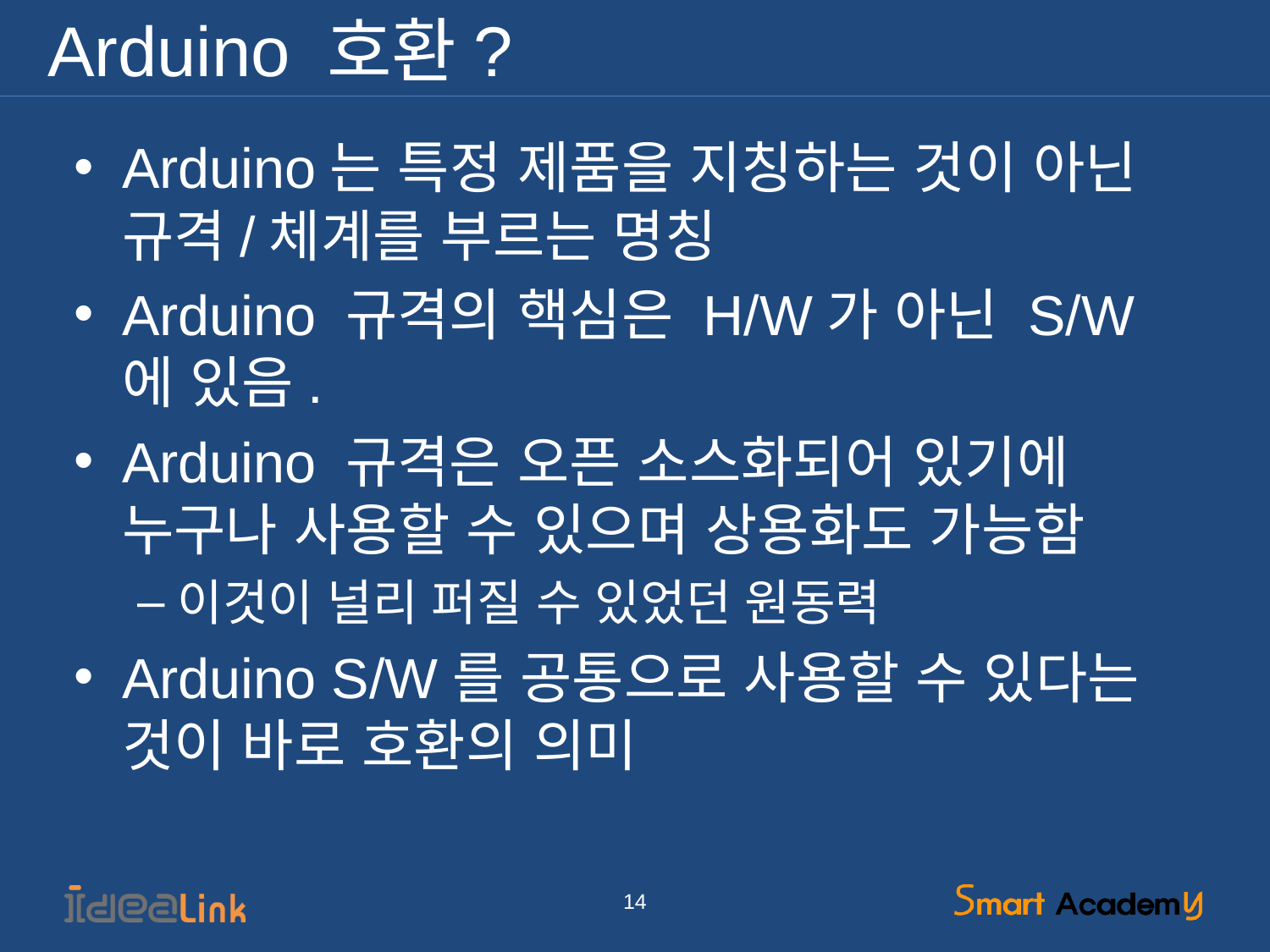

# Arduino 호환?
Arduino는 특정 제품을 지칭하는 것이 아닌 규격/체계를 부르는 명칭
Arduino 규격의 핵심은 H/W가 아닌 S/W에 있음.
Arduino 규격은 오픈 소스화되어 있기에 누구나 사용할 수 있으며 상용화도 가능함
이것이 널리 퍼질 수 있었던 원동력
Arduino S/W를 공통으로 사용할 수 있다는 것이 바로 호환의 의미
14